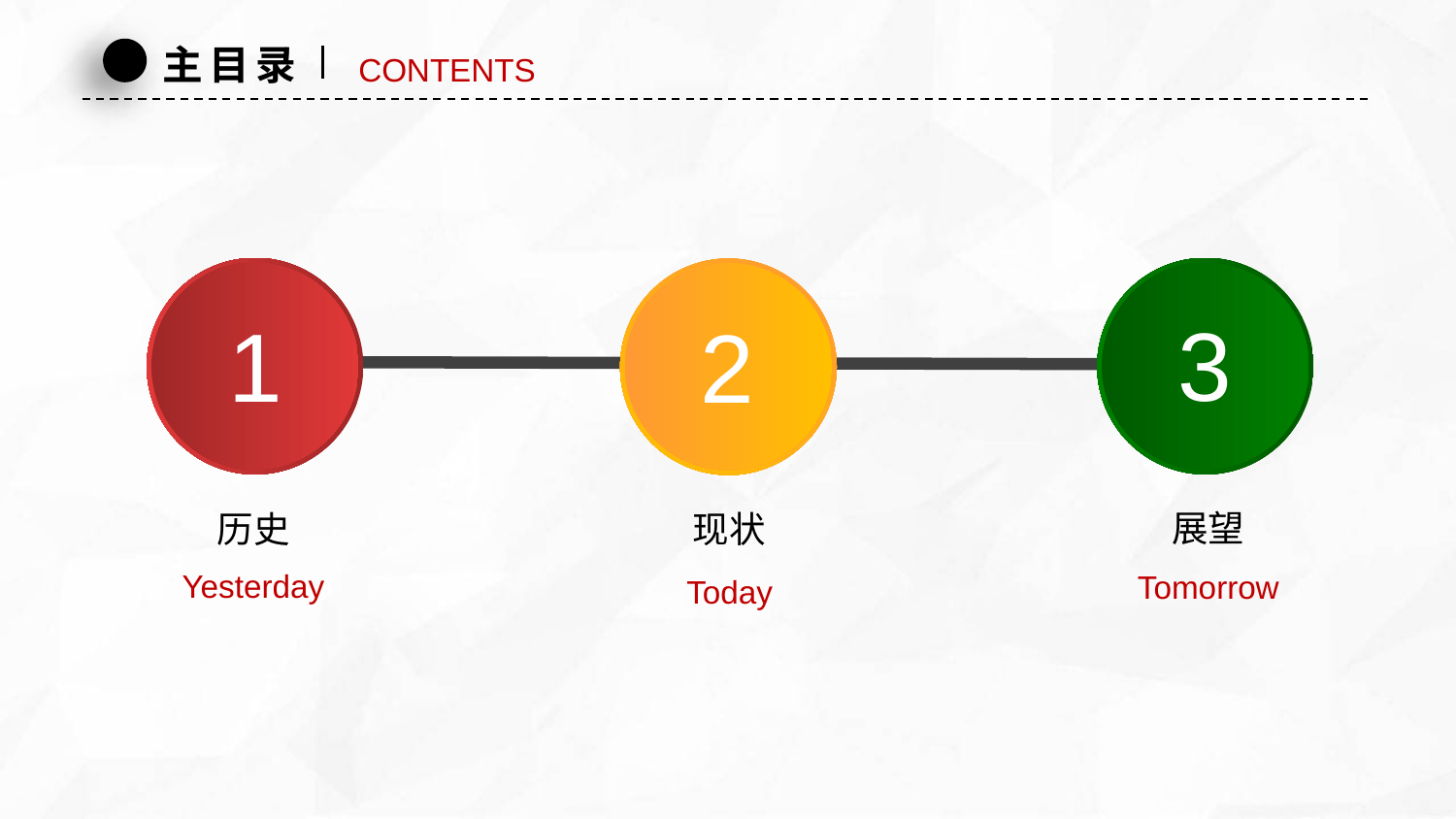

主目录

CONTENTS

1

3

2

展望
Tomorrow
现状
Today
历史
Yesterday
延时符